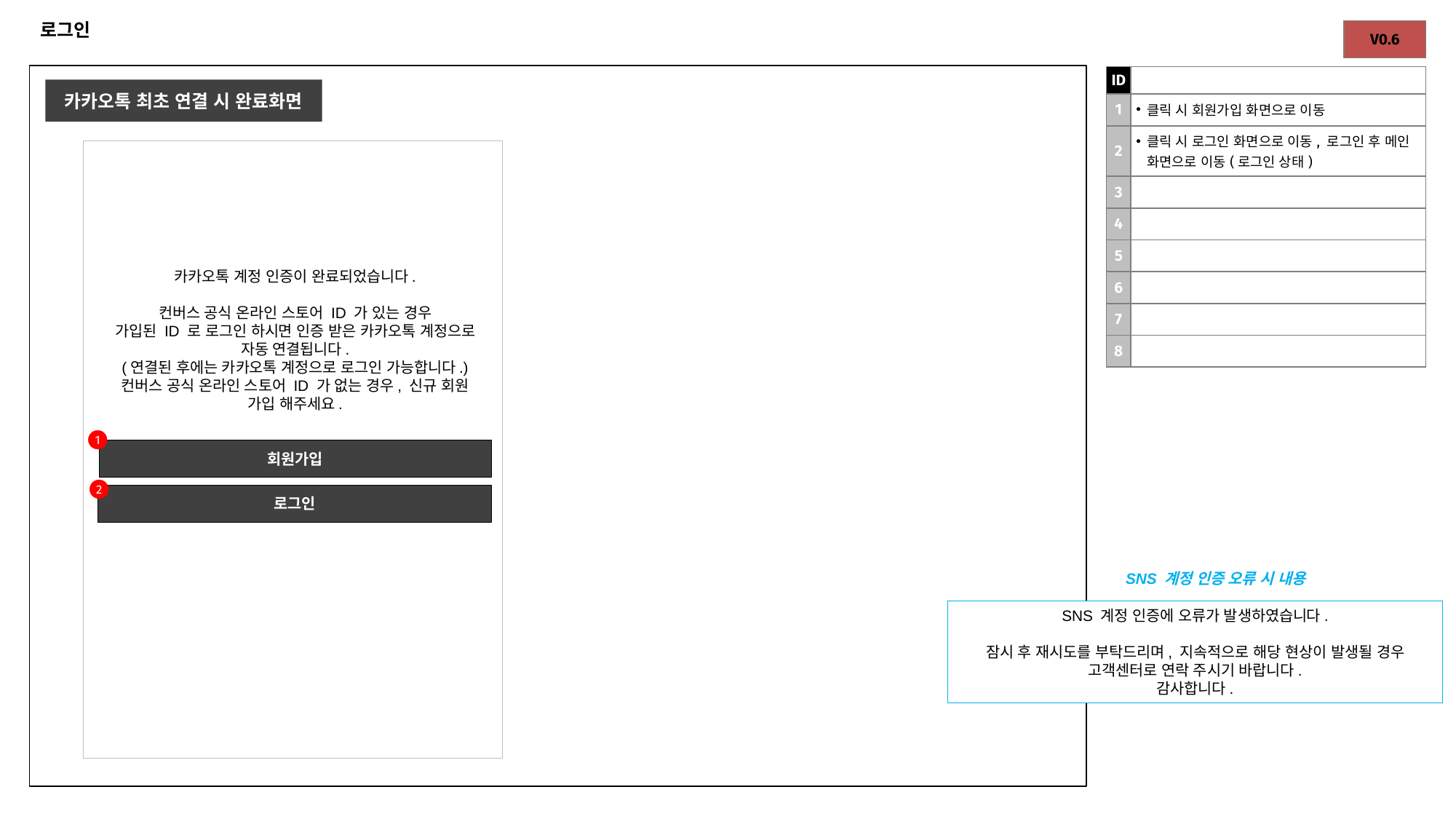

# 로그인
| V0.6 |
| --- |

| ID |  |
| --- | --- |
| 1 | 클릭 시 회원가입 화면으로 이동 |
| 2 | 클릭 시 로그인 화면으로 이동, 로그인 후 메인 화면으로 이동(로그인 상태) |
| 3 |  |
| 4 |  |
| 5 |  |
| 6 |  |
| 7 |  |
| 8 |  |
카카오톡 최초 연결 시 완료화면

카카오톡 계정 인증이 완료되었습니다.

컨버스 공식 온라인 스토어 ID 가 있는 경우
가입된 ID 로 로그인 하시면 인증 받은 카카오톡 계정으로 자동 연결됩니다.
(연결된 후에는 카카오톡 계정으로 로그인 가능합니다.)
컨버스 공식 온라인 스토어 ID 가 없는 경우, 신규 회원 가입 해주세요.
1
회원가입
2
로그인
SNS 계정 인증 오류 시 내용
SNS 계정 인증에 오류가 발생하였습니다.

잠시 후 재시도를 부탁드리며, 지속적으로 해당 현상이 발생될 경우 고객센터로 연락 주시기 바랍니다.
감사합니다.